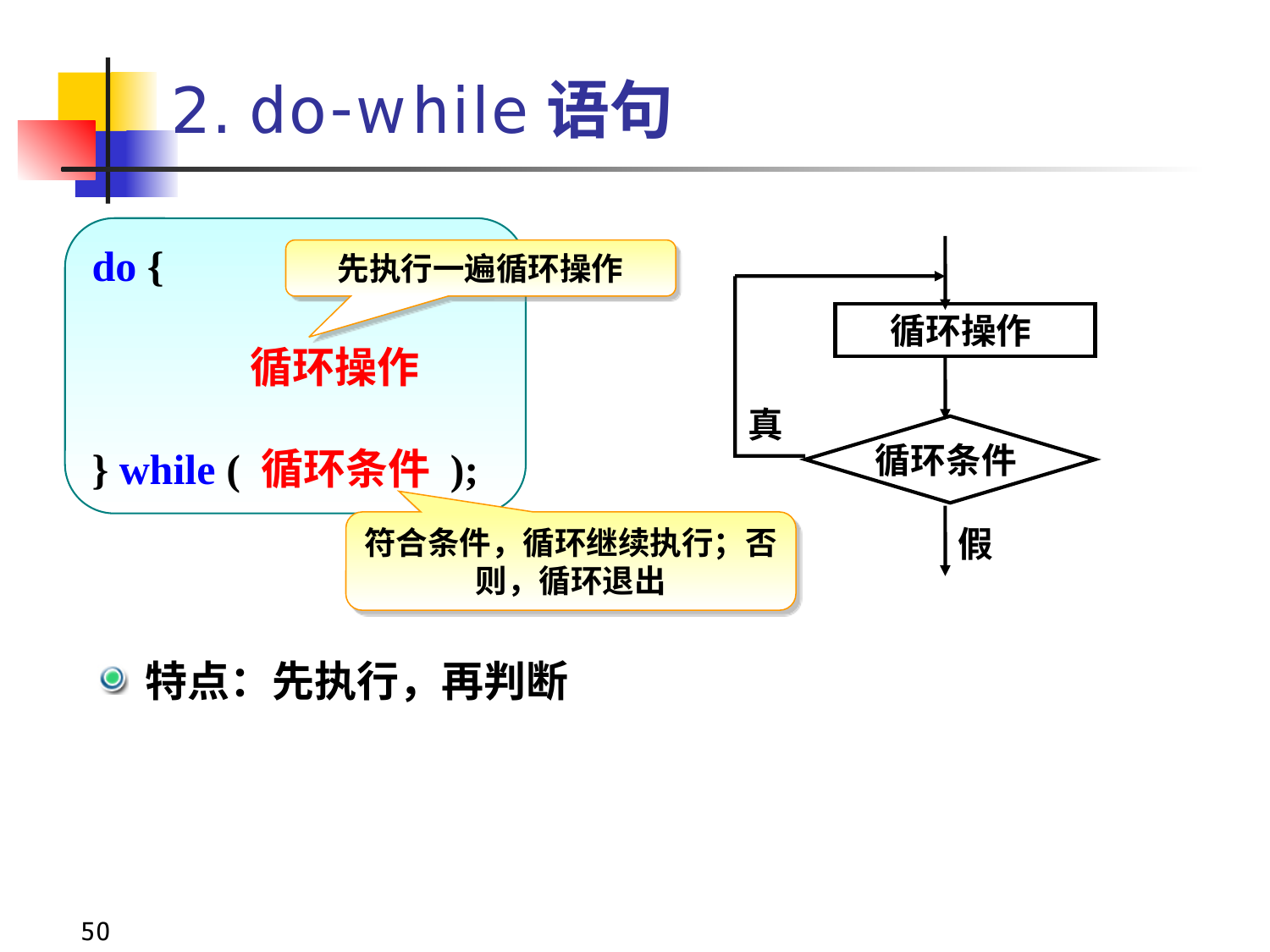

# 2. do-while语句
do {

		循环操作

} while ( 循环条件 );

循环操作

真
循环条件

假
先执行一遍循环操作
符合条件，循环继续执行；否则，循环退出
特点：先执行，再判断
50